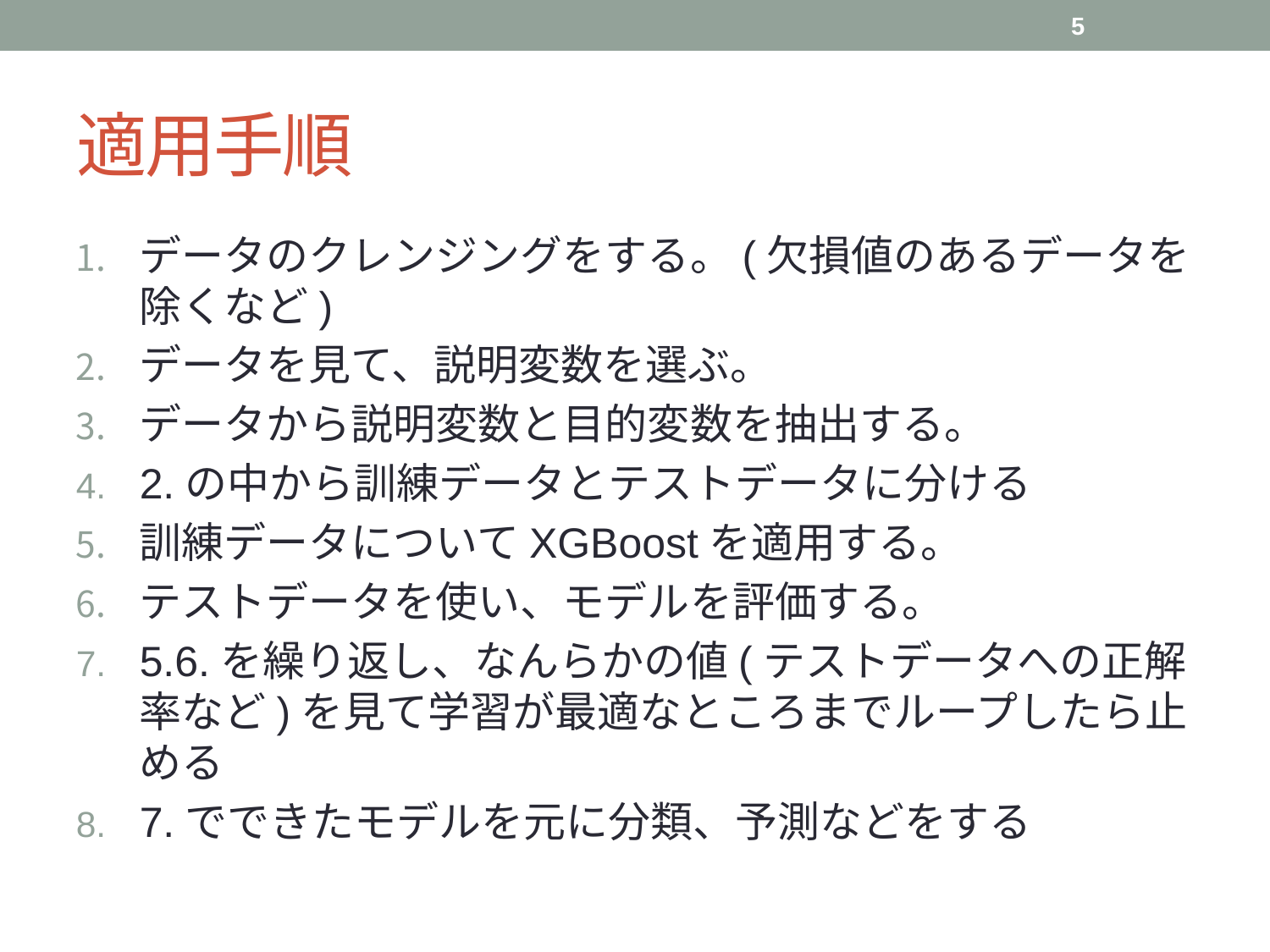

5
# 適用手順
データのクレンジングをする。(欠損値のあるデータを除くなど)
データを見て、説明変数を選ぶ。
データから説明変数と目的変数を抽出する。
2.の中から訓練データとテストデータに分ける
訓練データについてXGBoostを適用する。
テストデータを使い、モデルを評価する。
5.6.を繰り返し、なんらかの値(テストデータへの正解率など)を見て学習が最適なところまでループしたら止める
7.でできたモデルを元に分類、予測などをする